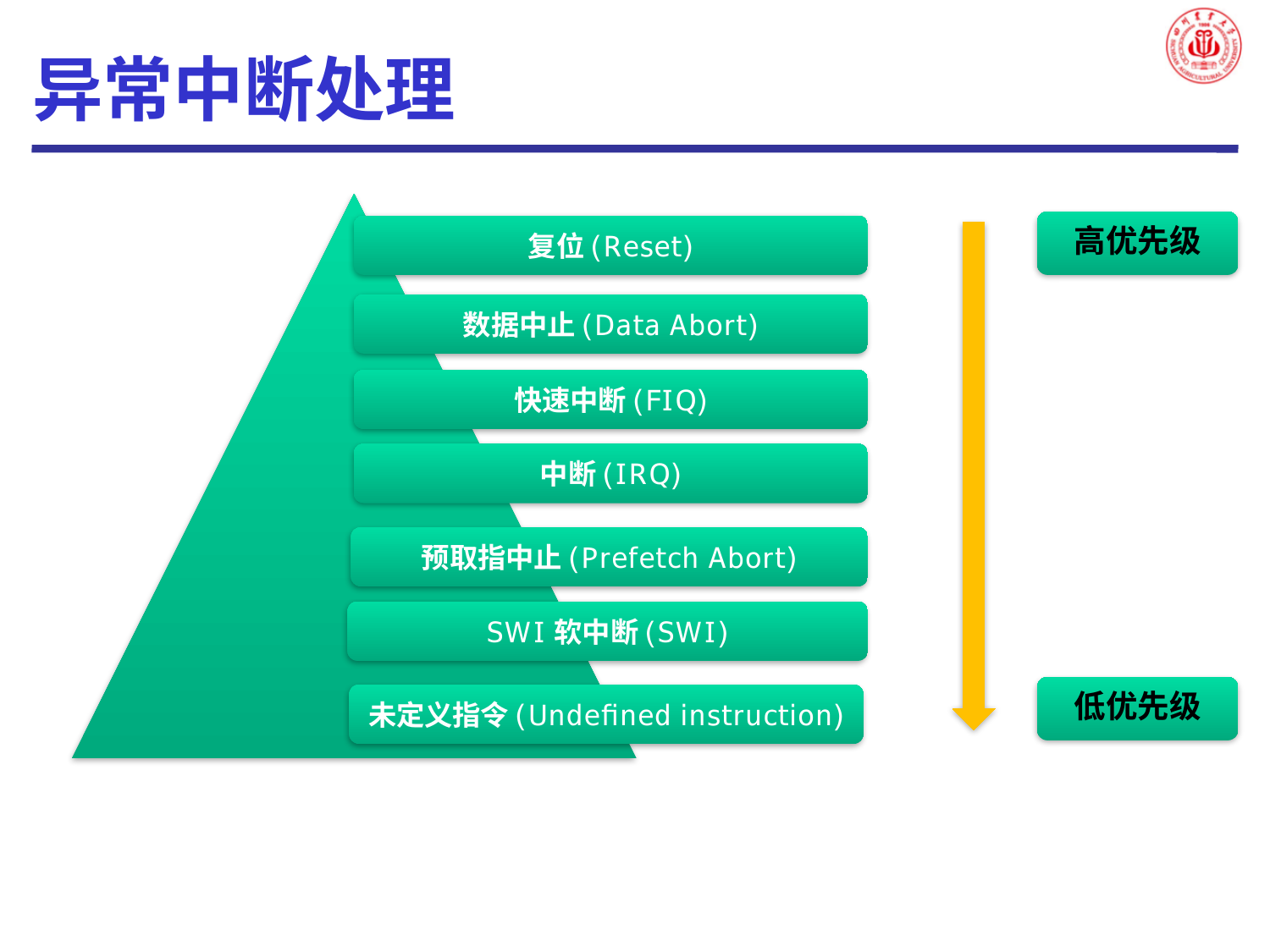

异常中断处理
复位(Reset)
数据中止(Data Abort)
快速中断(FIQ)
中断(IRQ)
预取指中止(Prefetch Abort)
SWI软中断(SWI)
未定义指令(Undefined instruction)
高优先级

低优先级
101